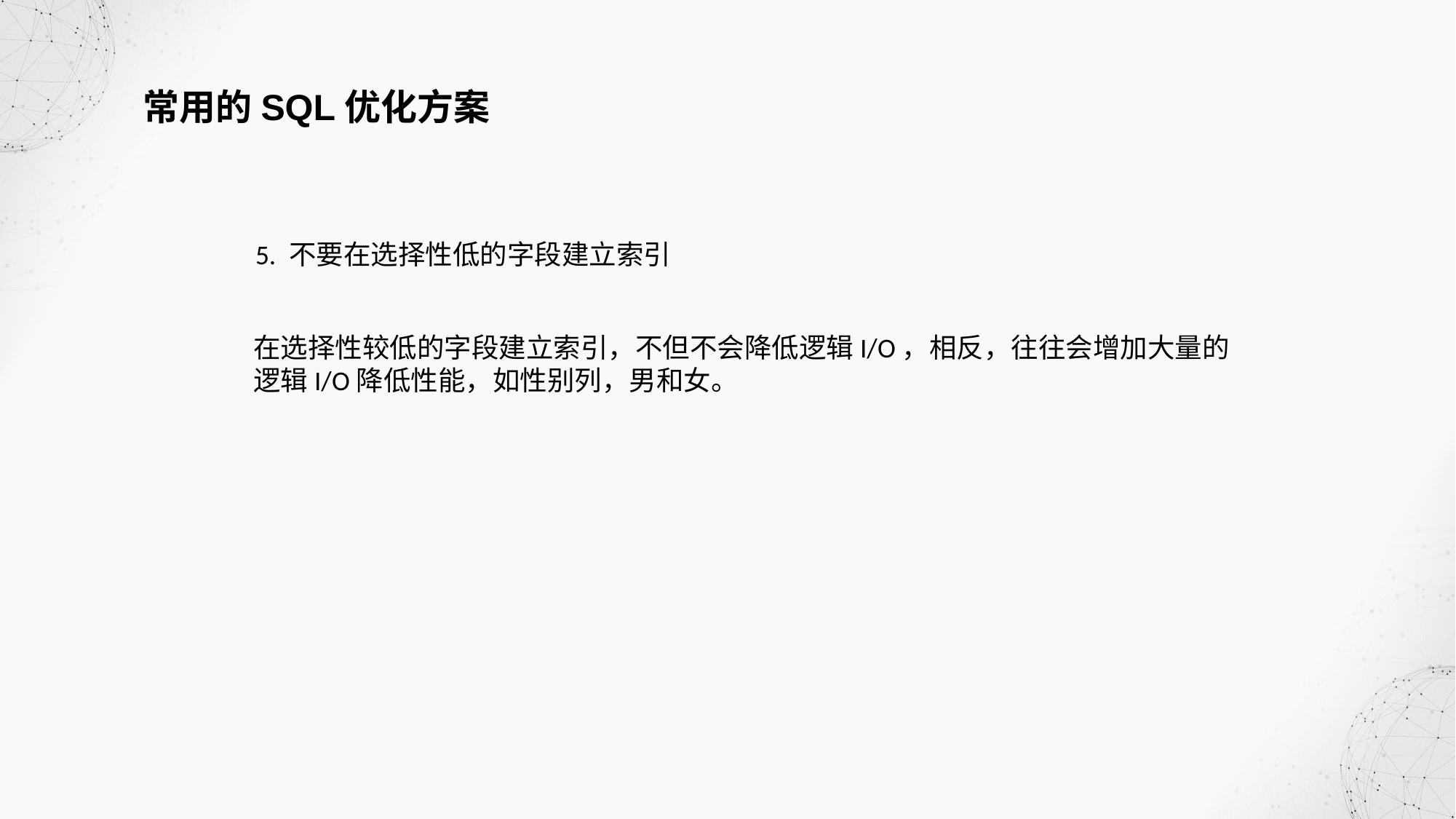

常用的SQL优化方案

5. 不要在选择性低的字段建立索引
在选择性较低的字段建立索引，不但不会降低逻辑I/O，相反，往往会增加大量的
逻辑I/O降低性能，如性别列，男和女。